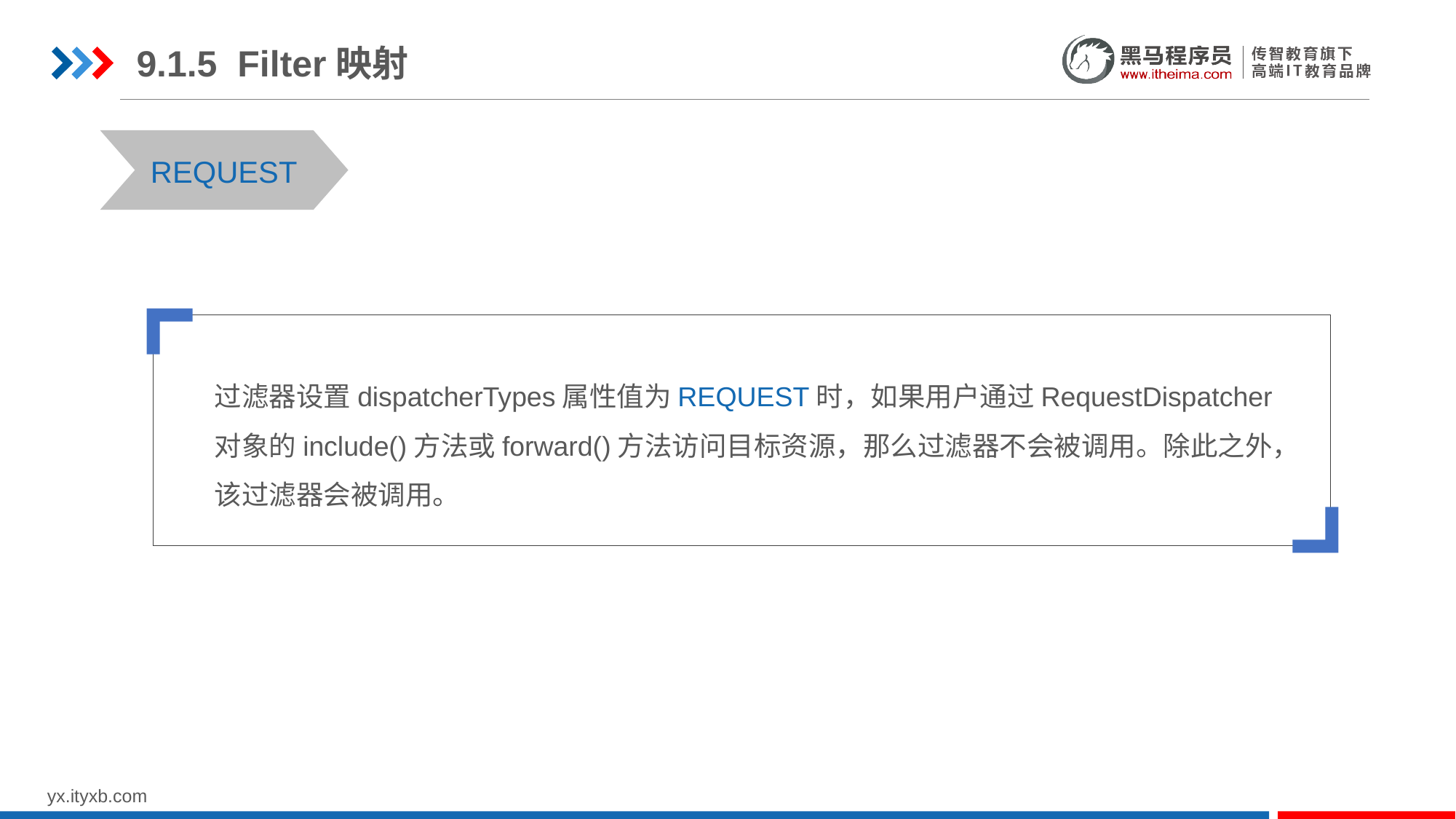

9.1.5  Filter映射

REQUEST

过滤器设置dispatcherTypes属性值为REQUEST时，如果用户通过RequestDispatcher对象的include()方法或forward()方法访问目标资源，那么过滤器不会被调用。除此之外，该过滤器会被调用。